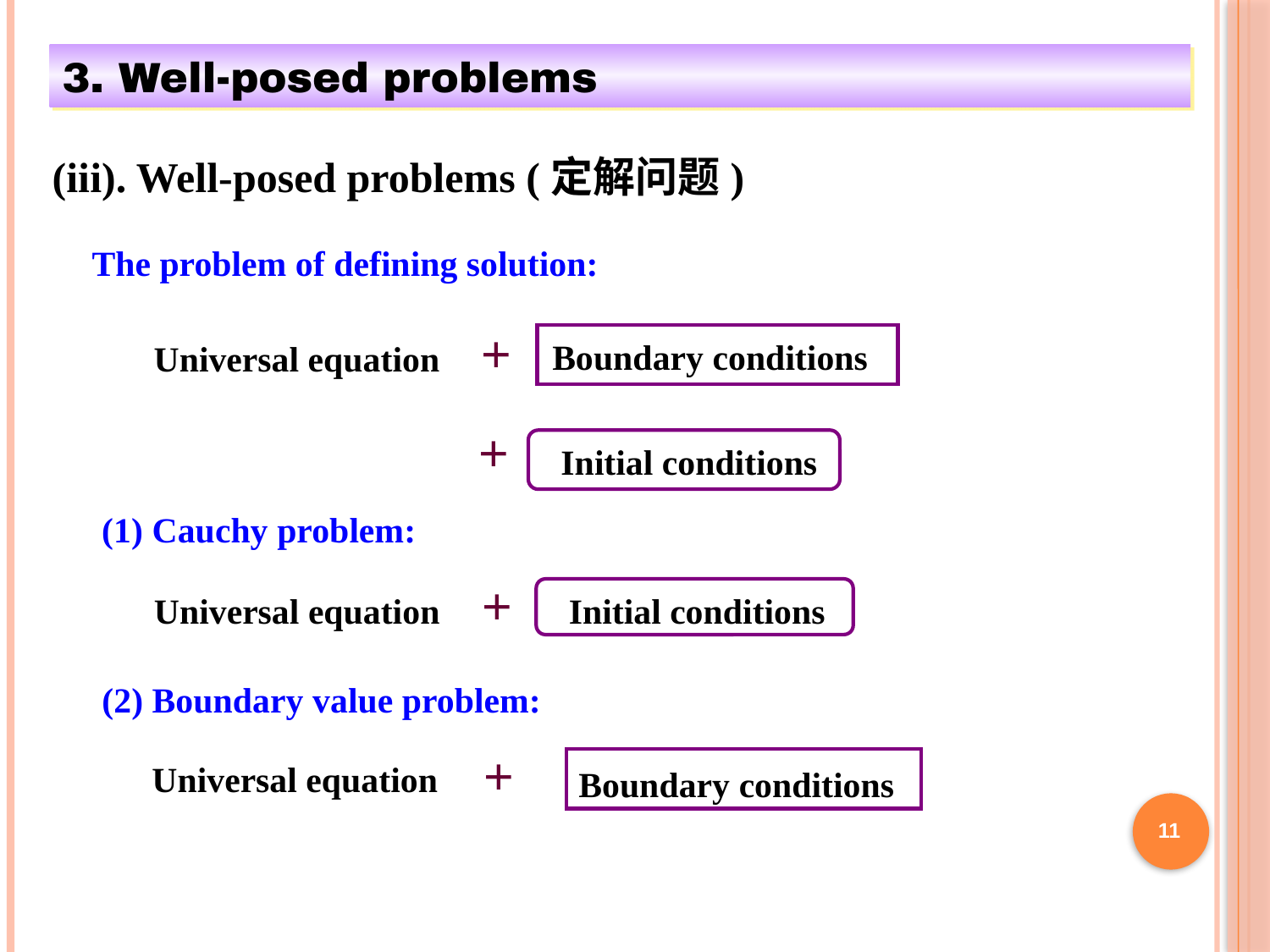

3. Well-posed problems
(iii). Well-posed problems (定解问题)
The problem of defining solution:
Boundary conditions

＋
Universal equation
Initial conditions
＋

(1) Cauchy problem:
Universal equation
Initial conditions
＋

(2) Boundary value problem:
Universal equation
Boundary conditions
＋

11